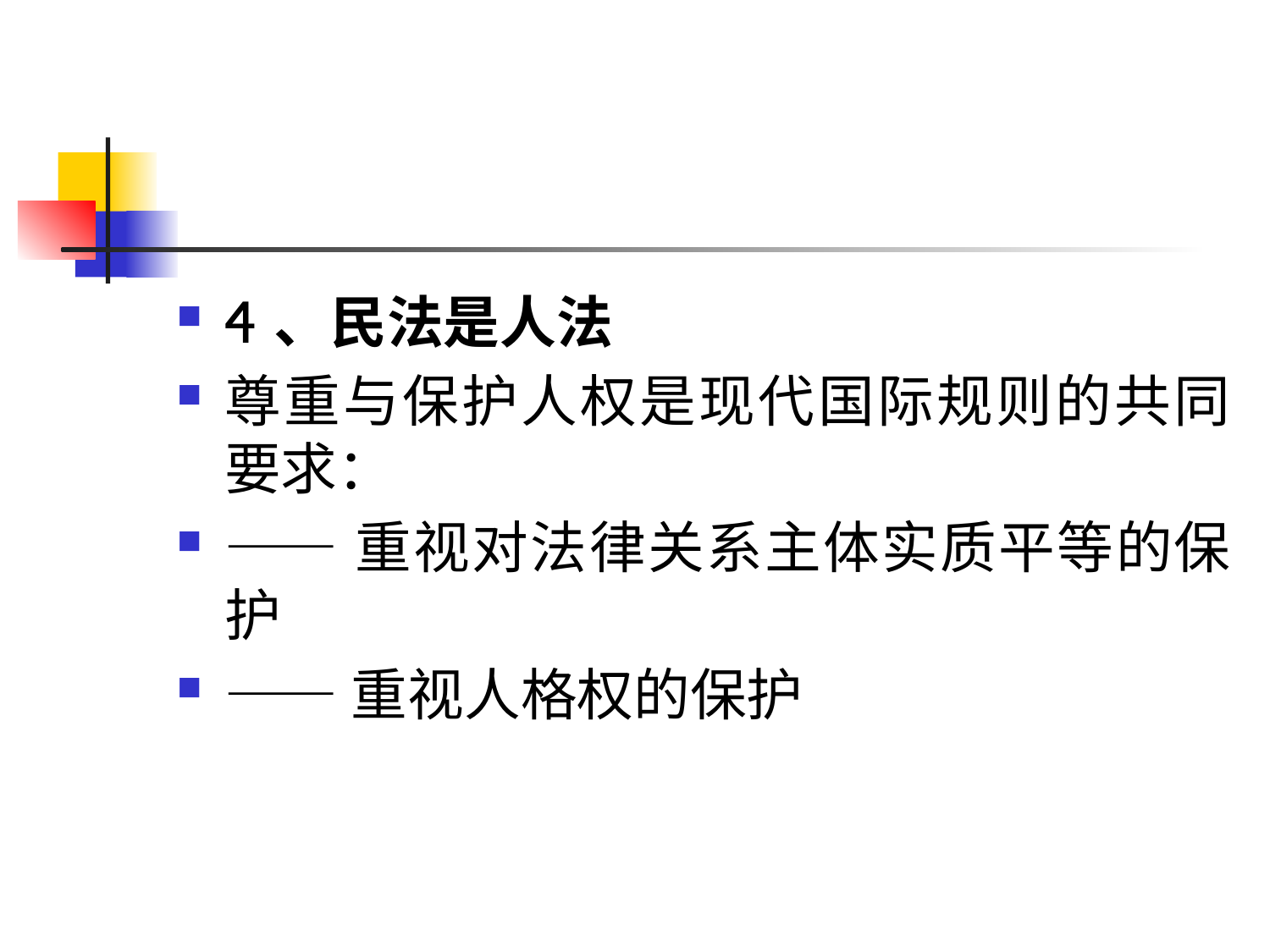

#
4、民法是人法
尊重与保护人权是现代国际规则的共同要求：
——重视对法律关系主体实质平等的保护
——重视人格权的保护